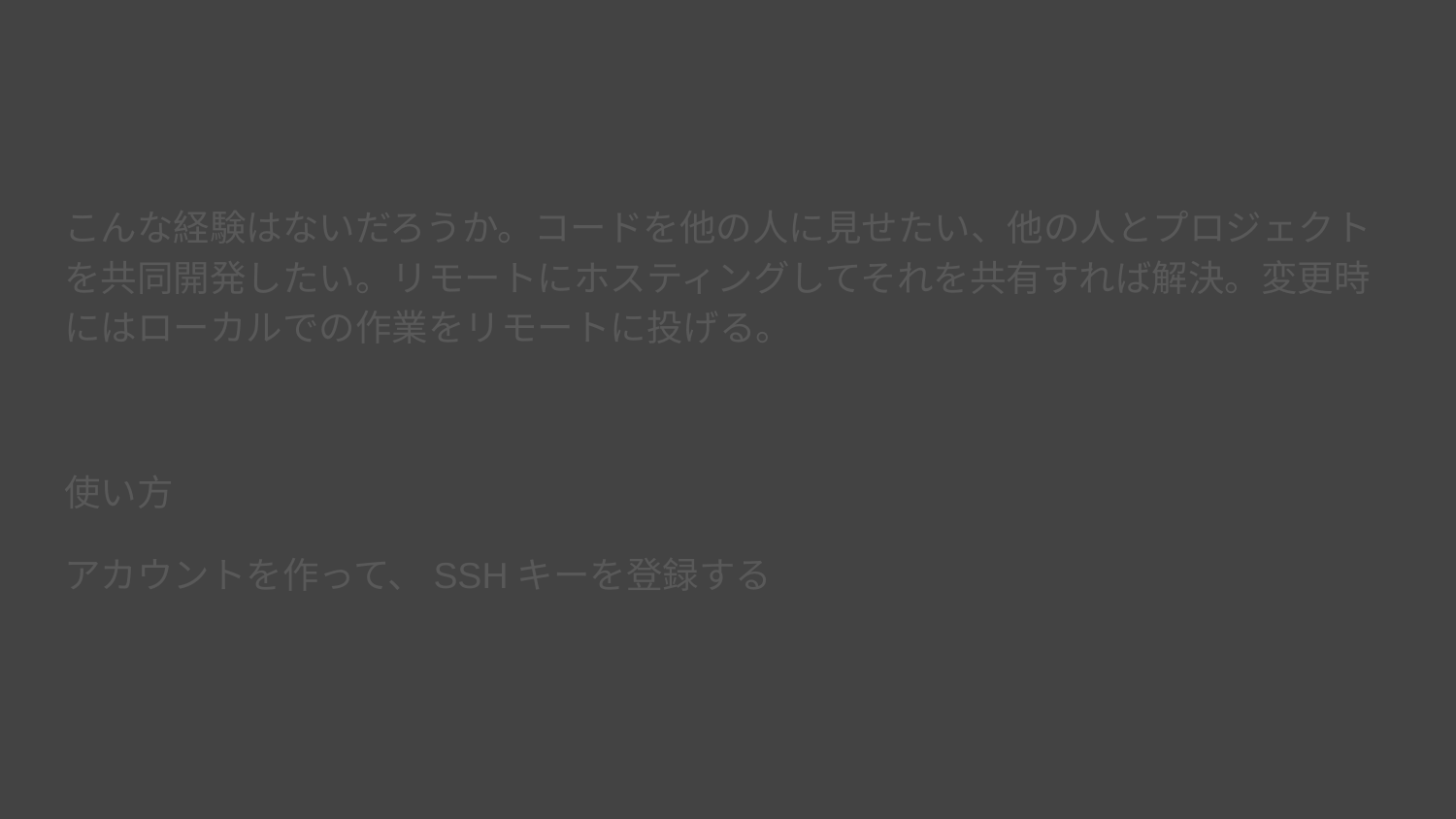

#
こんな経験はないだろうか。コードを他の人に見せたい、他の人とプロジェクトを共同開発したい。リモートにホスティングしてそれを共有すれば解決。変更時にはローカルでの作業をリモートに投げる。

使い方
アカウントを作って、SSHキーを登録する